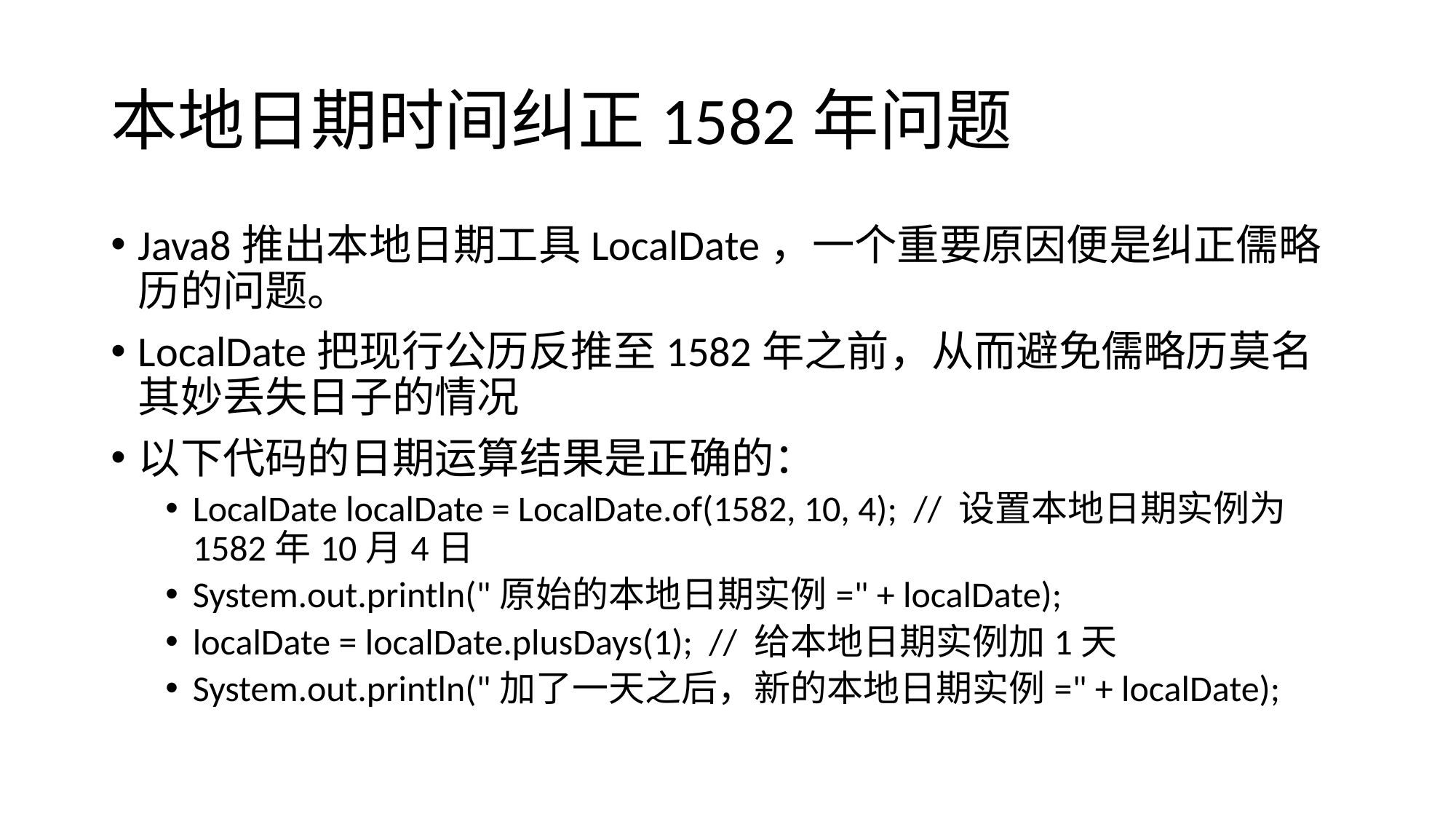

# 本地日期时间纠正1582年问题
Java8推出本地日期工具LocalDate，一个重要原因便是纠正儒略历的问题。
LocalDate把现行公历反推至1582年之前，从而避免儒略历莫名其妙丢失日子的情况
以下代码的日期运算结果是正确的：
LocalDate localDate = LocalDate.of(1582, 10, 4);  // 设置本地日期实例为1582年10月4日
System.out.println("原始的本地日期实例=" + localDate);
localDate = localDate.plusDays(1);  // 给本地日期实例加1天
System.out.println("加了一天之后，新的本地日期实例=" + localDate);